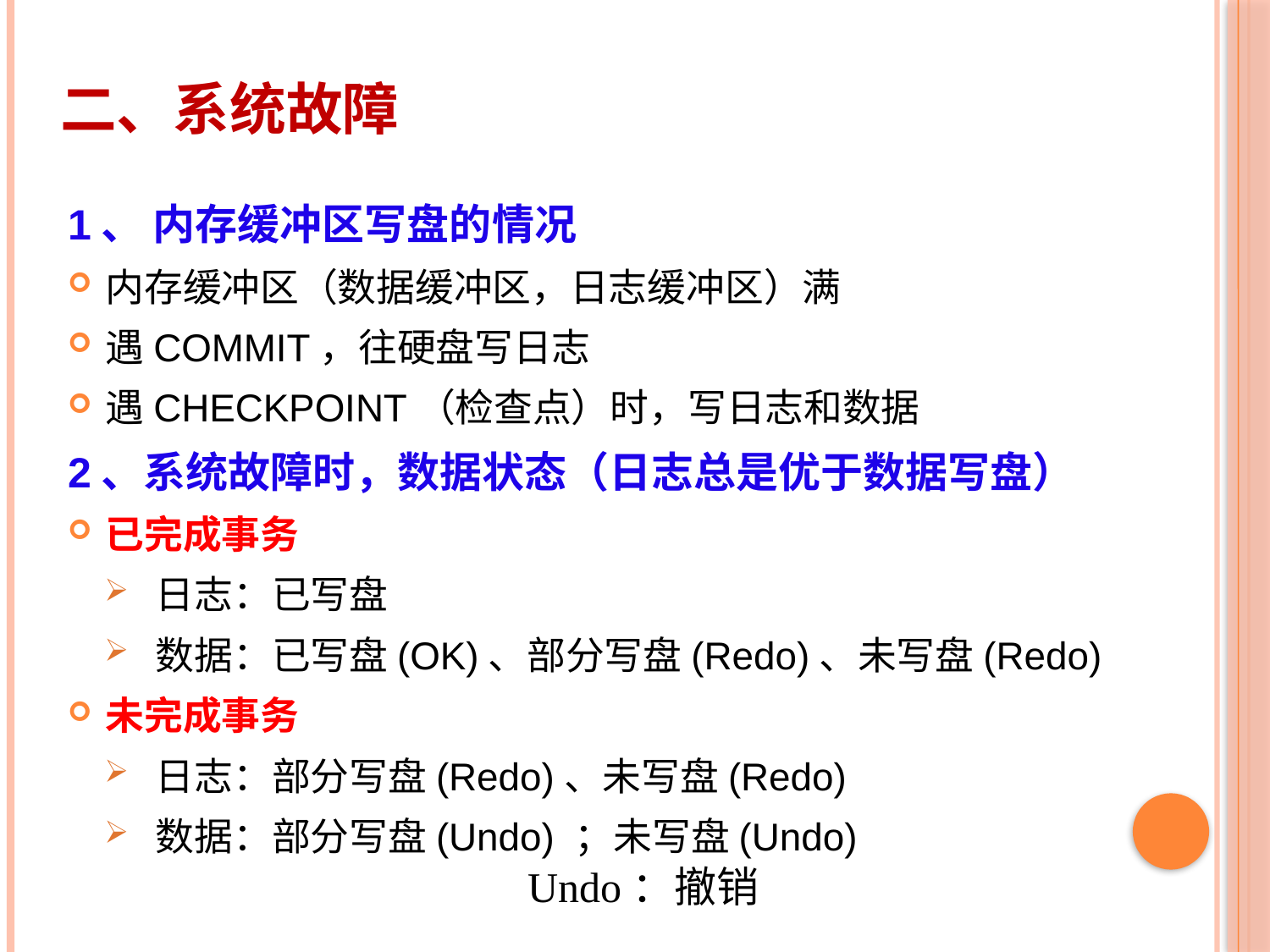

# 二、系统故障
1、 内存缓冲区写盘的情况
内存缓冲区（数据缓冲区，日志缓冲区）满
遇COMMIT，往硬盘写日志
遇CHECKPOINT（检查点）时，写日志和数据
2、系统故障时，数据状态（日志总是优于数据写盘）
已完成事务
日志：已写盘
数据：已写盘(OK)、部分写盘(Redo)、未写盘(Redo)
未完成事务
日志：部分写盘(Redo)、未写盘(Redo)
数据：部分写盘(Undo) ；未写盘(Undo)
Undo：撤销